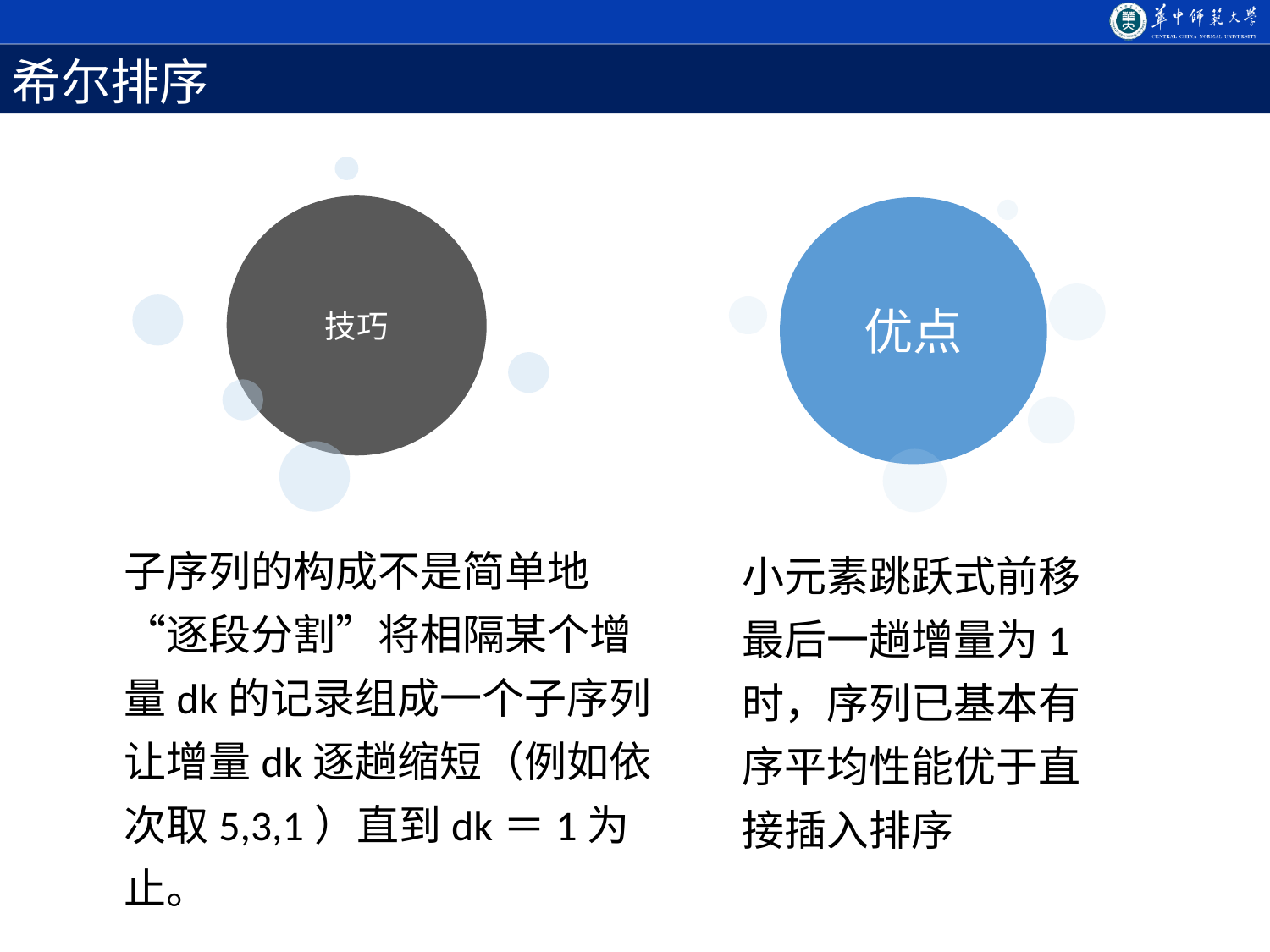

希尔排序

技巧

优点

子序列的构成不是简单地“逐段分割”将相隔某个增量dk的记录组成一个子序列让增量dk逐趟缩短（例如依次取5,3,1）直到dk＝1为止。
小元素跳跃式前移最后一趟增量为1时，序列已基本有序平均性能优于直接插入排序